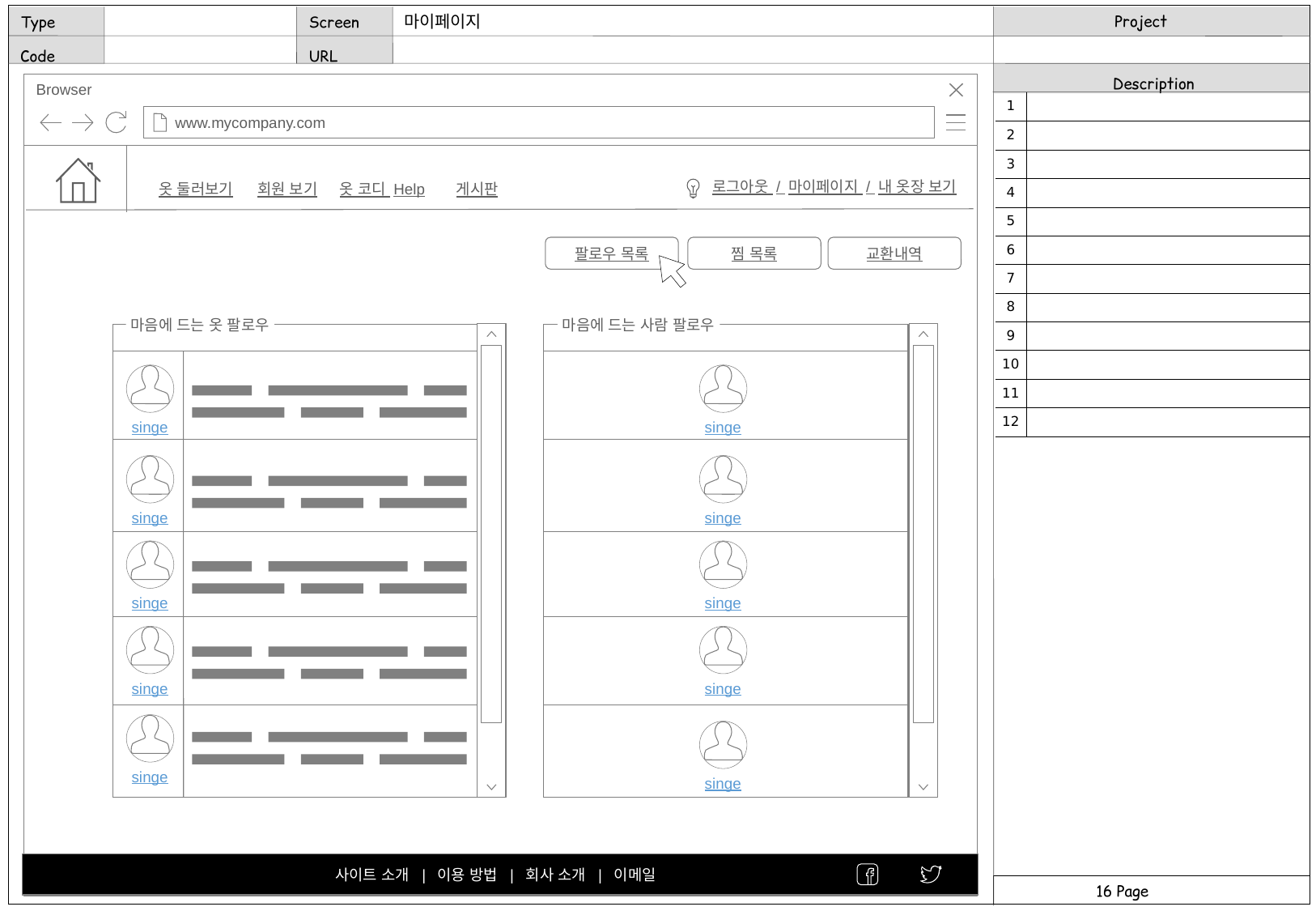

마이페이지
팔로우 목록
찜 목록
교환내역

마음에 드는 옷 팔로우

마음에 드는 사람 팔로우

singe

singe

singe

singe

singe

singe

singe

singe

singe

singe
사이트 소개  |  이용 방법  |  회사 소개  |  이메일